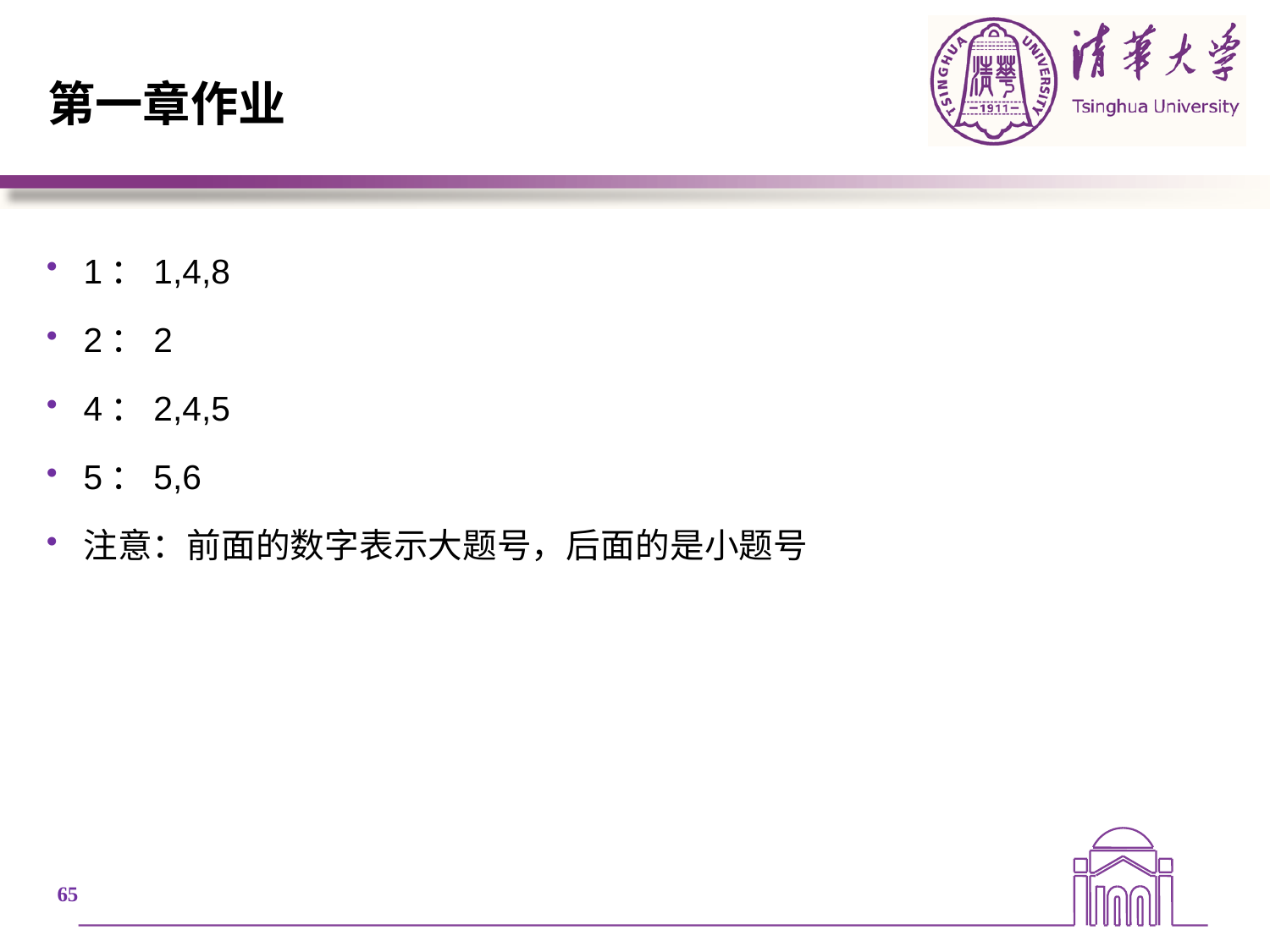

# 第一章作业
1：1,4,8
2：2
4：2,4,5
5：5,6
注意：前面的数字表示大题号，后面的是小题号